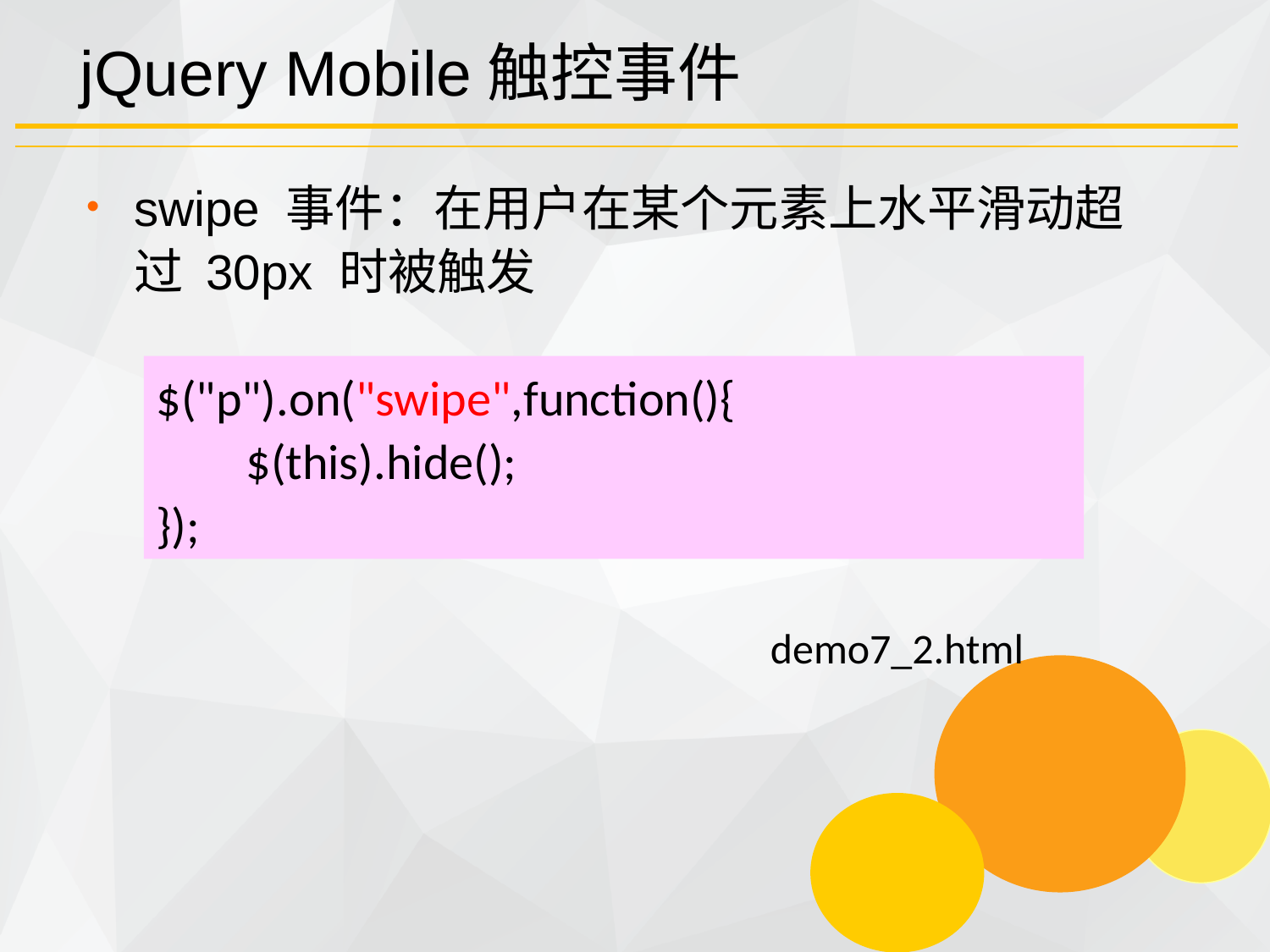

# jQuery Mobile触控事件
swipe 事件：在用户在某个元素上水平滑动超过 30px 时被触发
$("p").on("swipe",function(){
        $(this).hide();
});
demo7_2.html